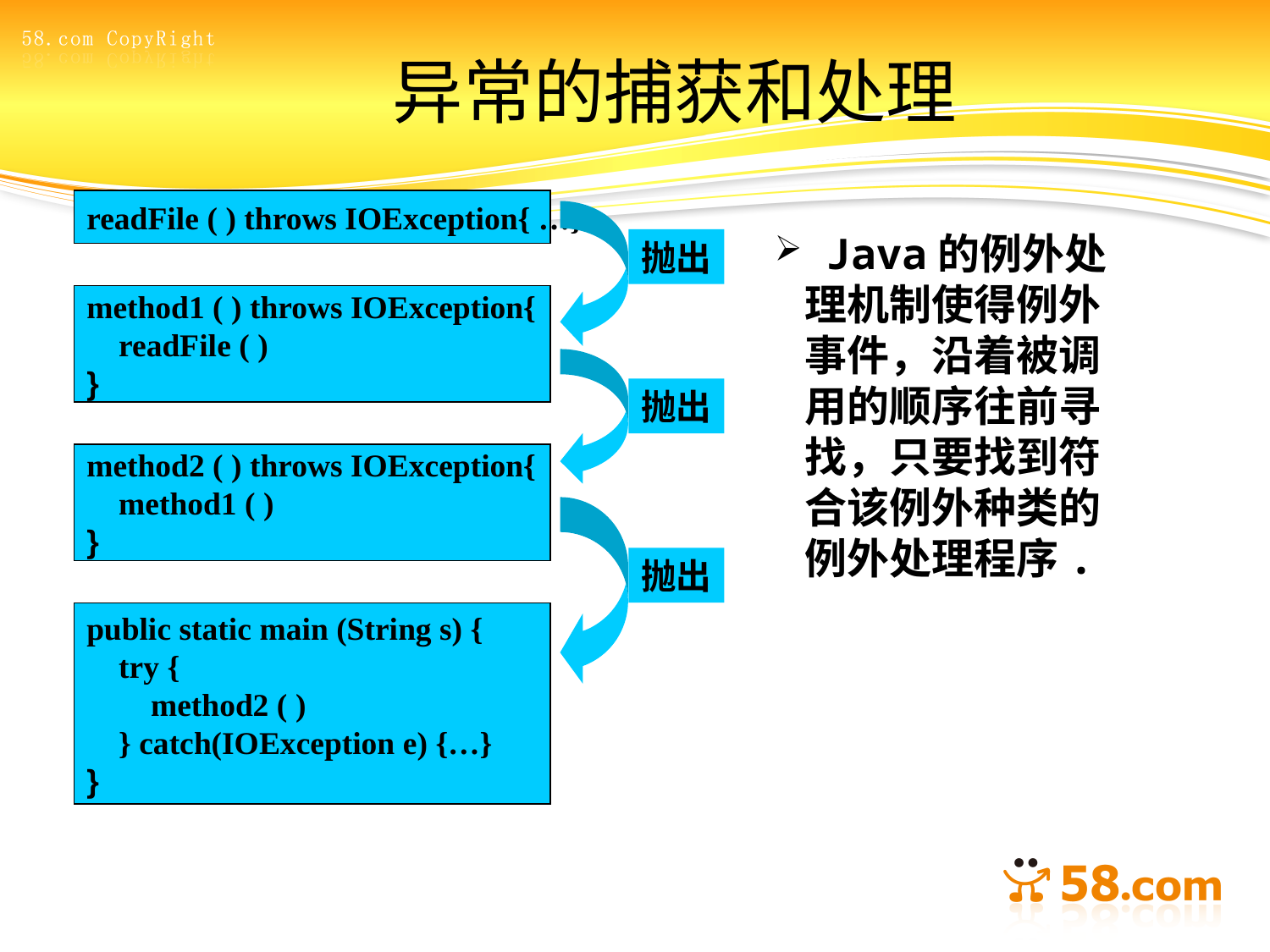

# 异常的捕获和处理
readFile ( ) throws IOException{ …}

抛出
method1 ( ) throws IOException{
    readFile ( )
}

抛出
method2 ( ) throws IOException{
    method1 ( )
}

抛出
public static main (String s) {
    try {
        method2 ( )
    } catch(IOException e) {…}
}

 Java的例外处理机制使得例外事件，沿着被调用的顺序往前寻找，只要找到符合该例外种类的例外处理程序.